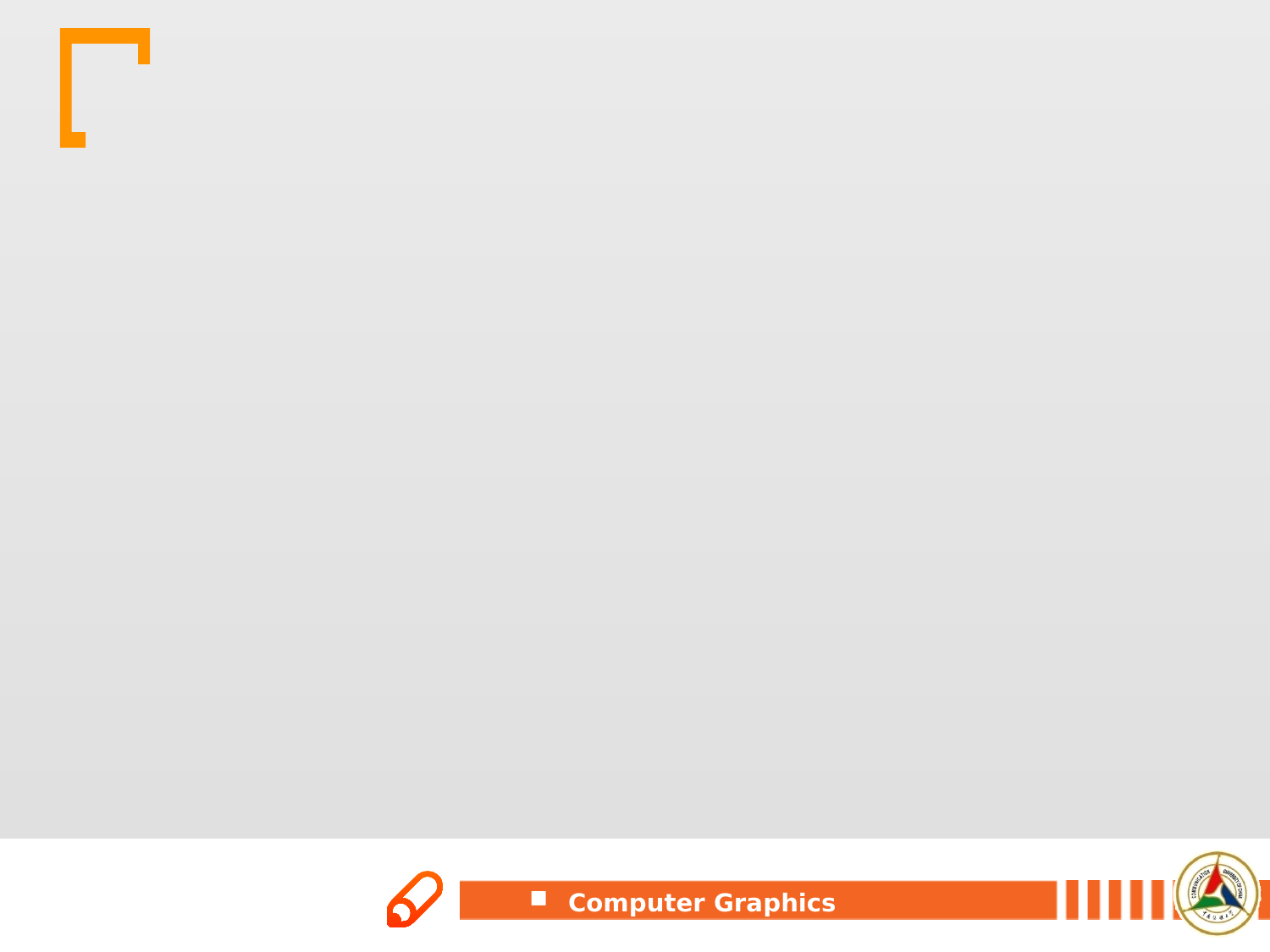

#
建模
建模就是利用三维软件创建物体和背景的三维模型。如：人体模型、飞机模型、建筑模型等。一般来说，先要绘出基本的几何形体，再将它们变成需要的形状，然后通过不同的方法将它们组合在一起，从而建立复杂的形体。